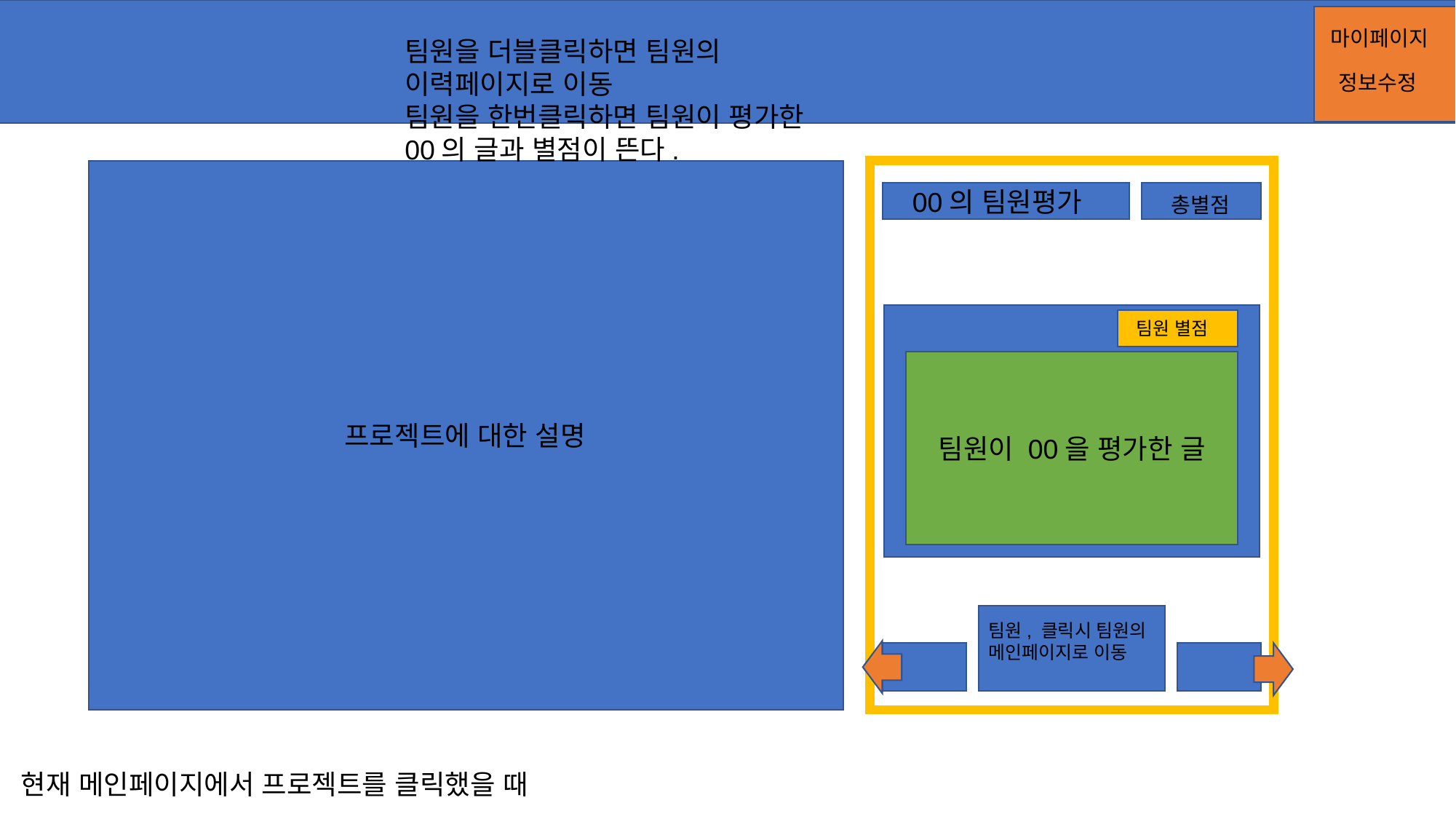

마이페이지
팀원을 더블클릭하면 팀원의 이력페이지로 이동
팀원을 한번클릭하면 팀원이 평가한 00의 글과 별점이 뜬다.
정보수정

00의 팀원평가

총별점

팀원 별점

프로젝트에 대한 설명
팀원이 00을 평가한 글

팀원, 클릭시 팀원의 메인페이지로 이동

현재 메인페이지에서 프로젝트를 클릭했을 때